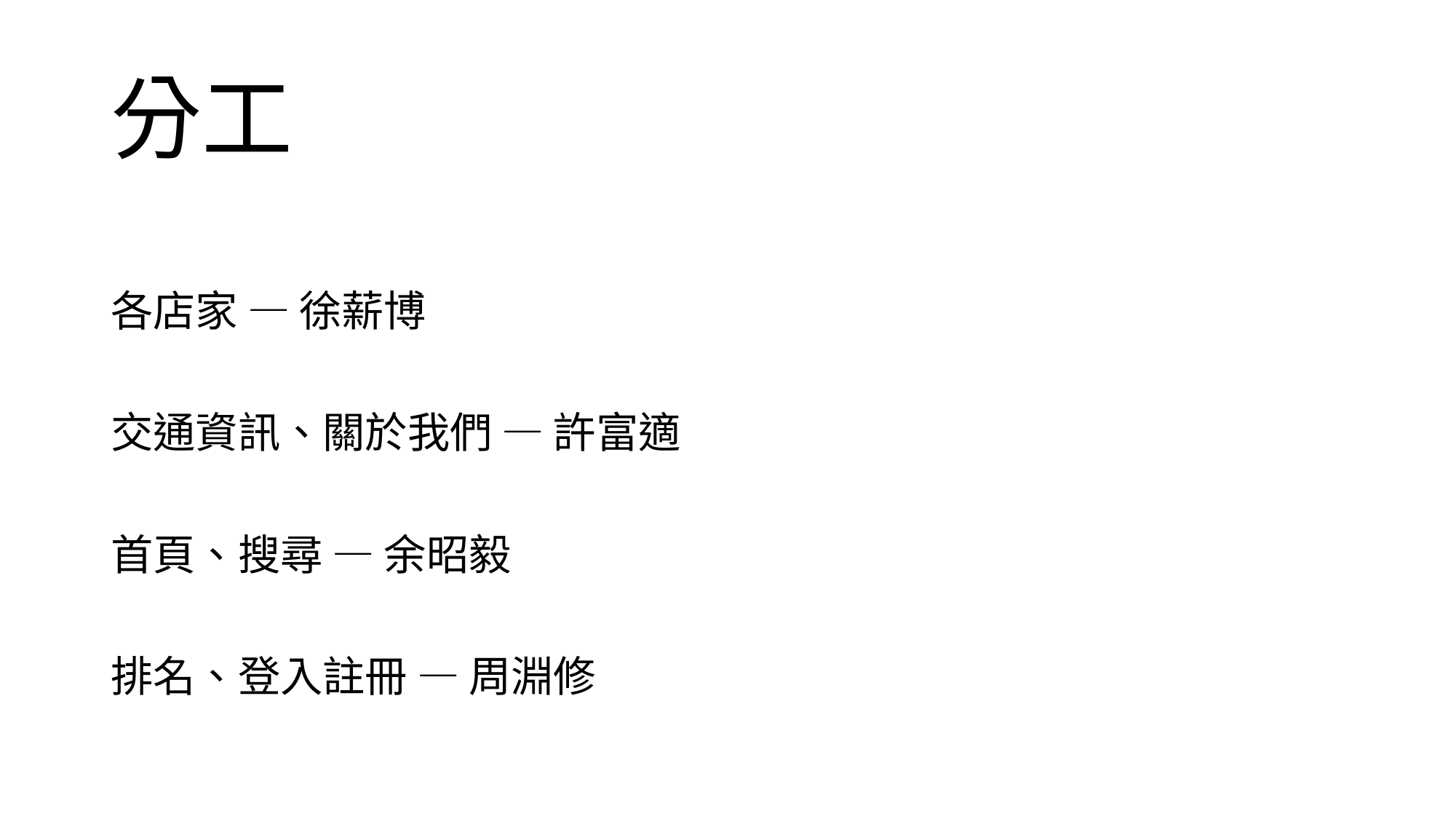

# 分工

各店家 — 徐薪博

交通資訊、關於我們 — 許富適

首頁、搜尋 — 余昭毅

排名、登入註冊 — 周淵修